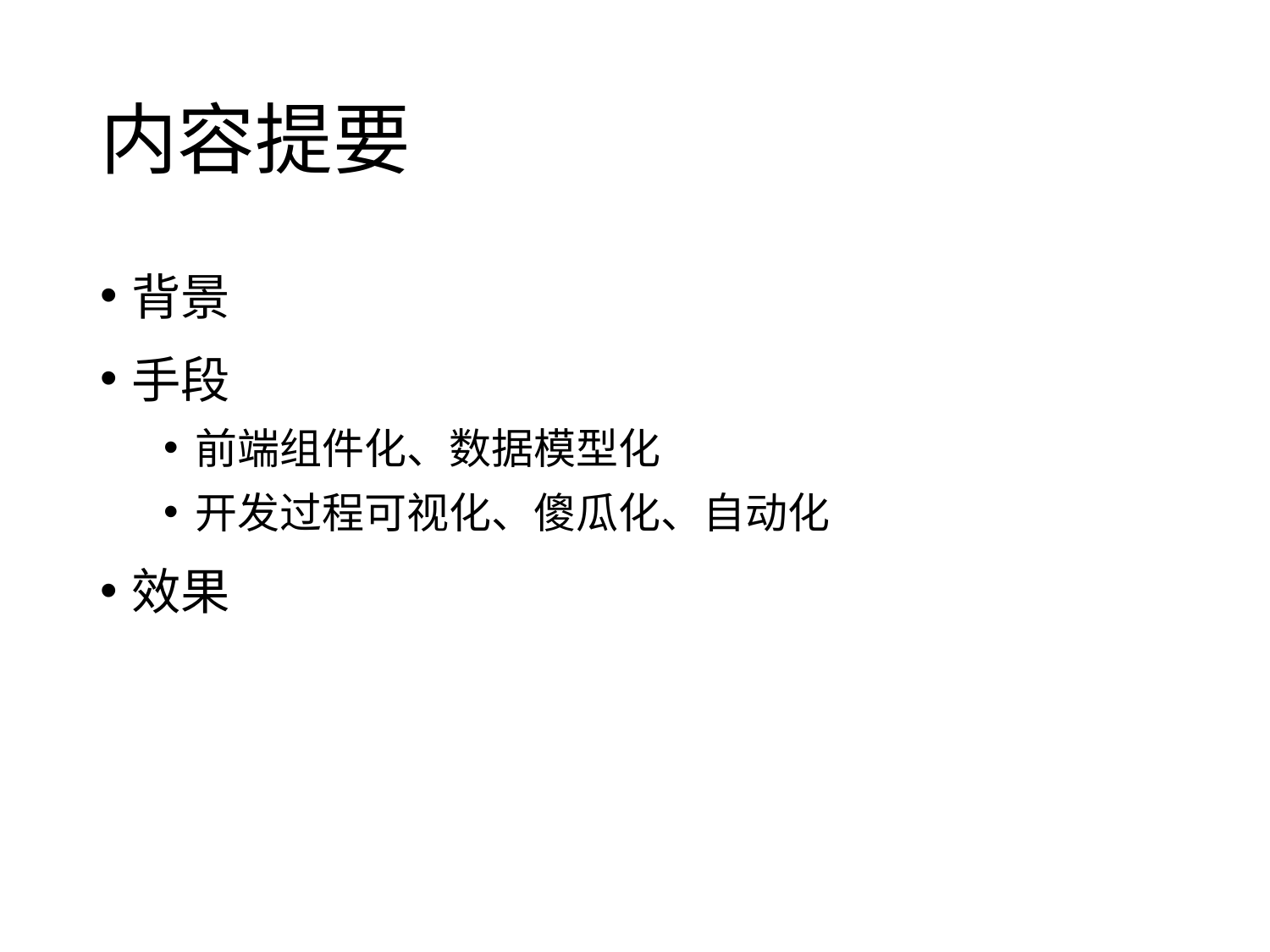

# 内容提要
背景
手段
前端组件化、数据模型化
开发过程可视化、傻瓜化、自动化
效果